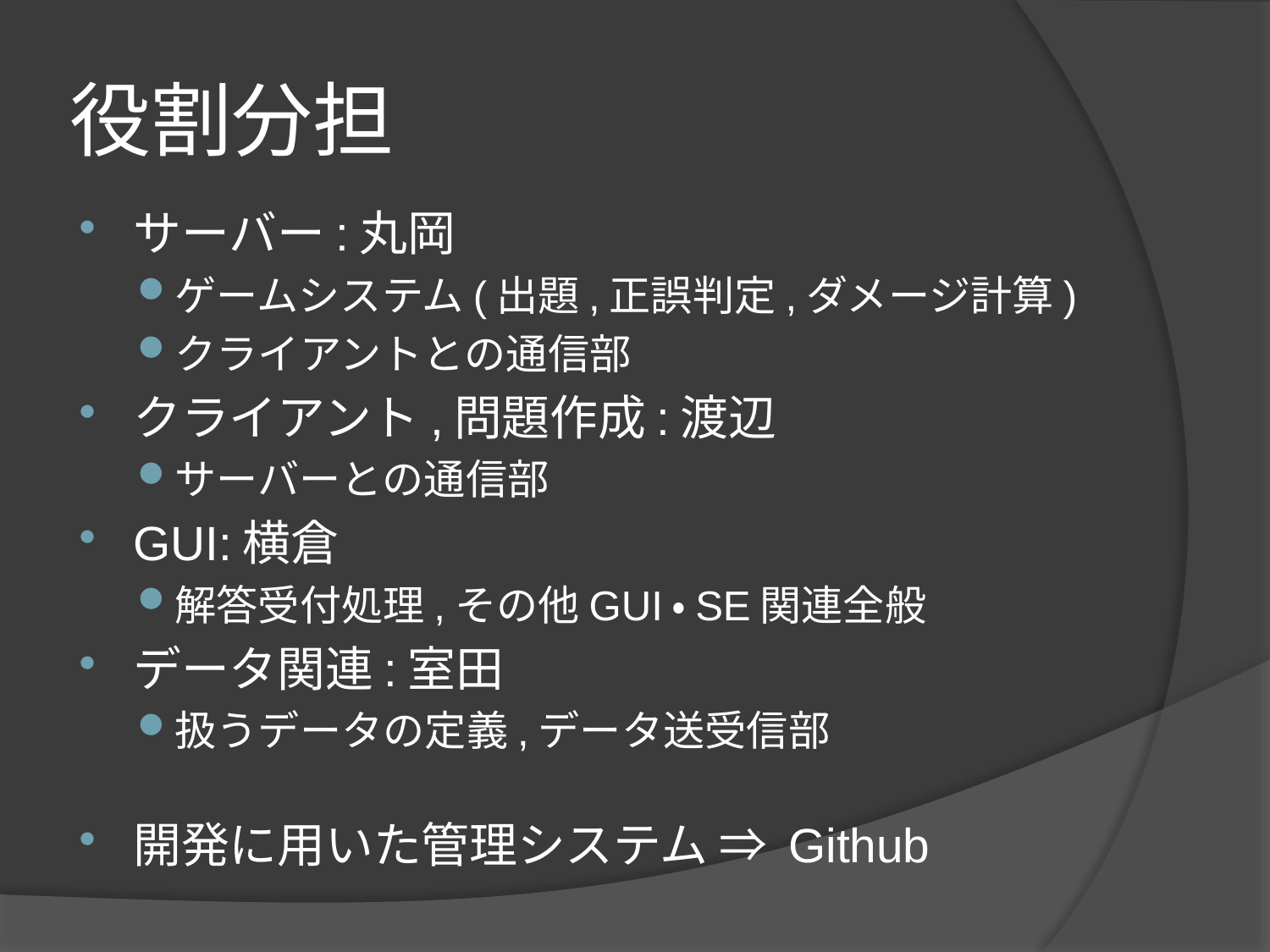

# 役割分担
サーバー:丸岡
ゲームシステム(出題,正誤判定,ダメージ計算)
クライアントとの通信部
クライアント,問題作成:渡辺
サーバーとの通信部
GUI:横倉
解答受付処理,その他GUI・SE関連全般
データ関連:室田
扱うデータの定義,データ送受信部
開発に用いた管理システム ⇒ Github